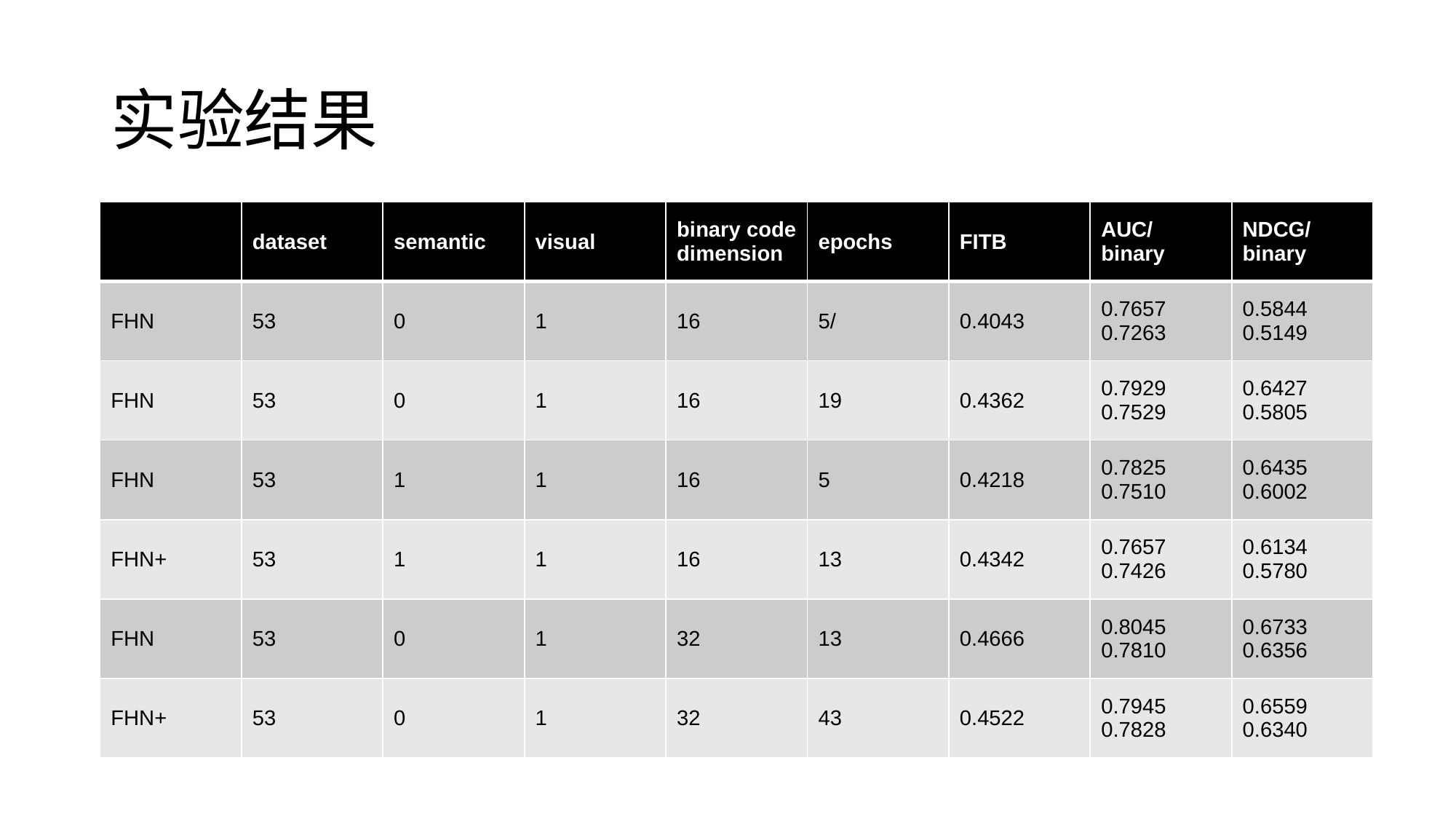

# 实验结果
|  | dataset | semantic | visual | binary code dimension | epochs | FITB | AUC/ binary | NDCG/ binary |
| --- | --- | --- | --- | --- | --- | --- | --- | --- |
| FHN | 53 | 0 | 1 | 16 | 5/ | 0.4043 | 0.7657 0.7263 | 0.5844 0.5149 |
| FHN | 53 | 0 | 1 | 16 | 19 | 0.4362 | 0.7929 0.7529 | 0.6427 0.5805 |
| FHN | 53 | 1 | 1 | 16 | 5 | 0.4218 | 0.7825 0.7510 | 0.6435 0.6002 |
| FHN+ | 53 | 1 | 1 | 16 | 13 | 0.4342 | 0.7657 0.7426 | 0.6134 0.5780 |
| FHN | 53 | 0 | 1 | 32 | 13 | 0.4666 | 0.8045 0.7810 | 0.6733 0.6356 |
| FHN+ | 53 | 0 | 1 | 32 | 43 | 0.4522 | 0.7945 0.7828 | 0.6559 0.6340 |